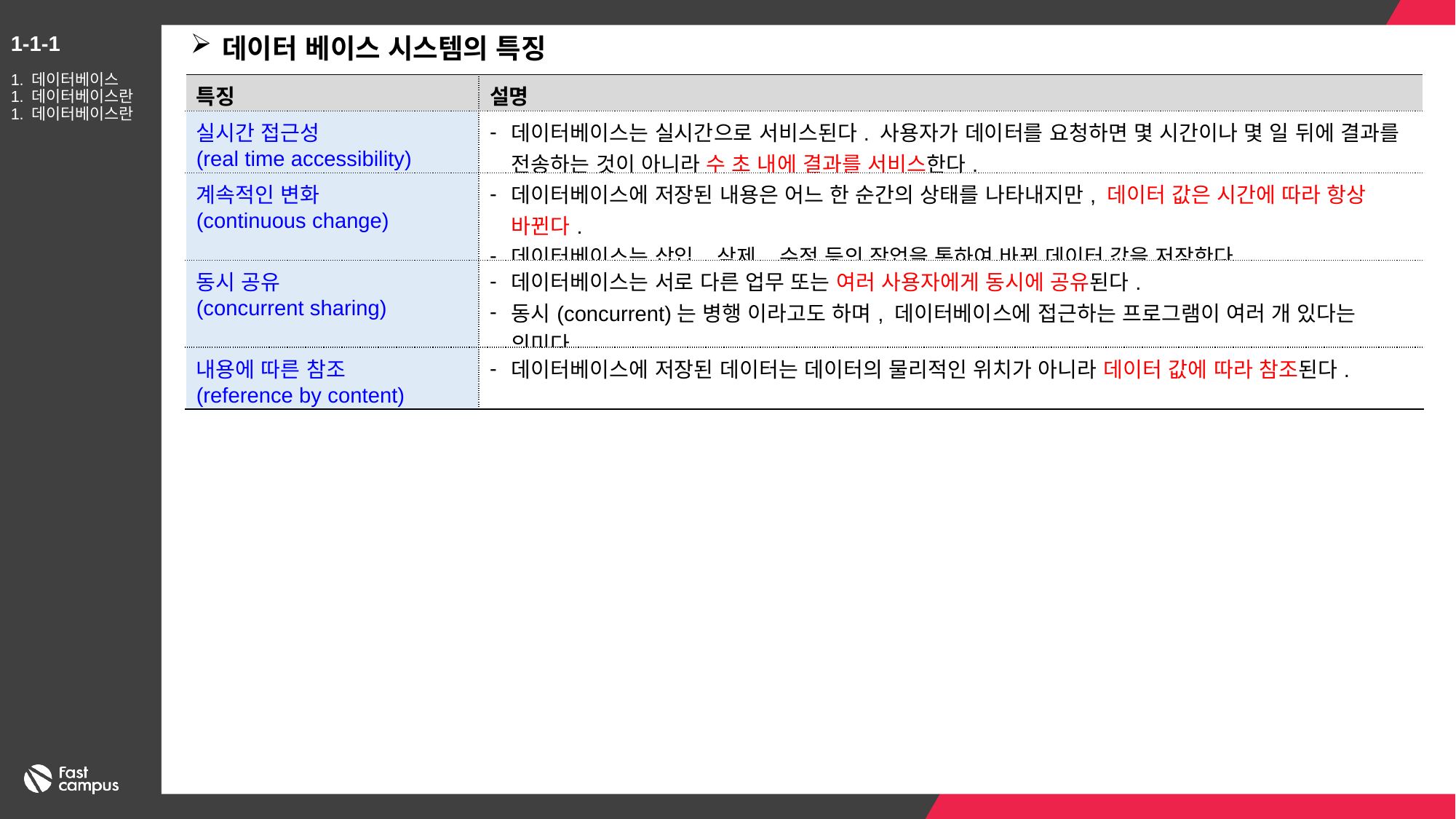

데이터 베이스 시스템의 특징
1-1-1
1. 데이터베이스
1. 데이터베이스란
1. 데이터베이스란
| 특징 | 설명 |
| --- | --- |
| 실시간 접근성 (real time accessibility) | 데이터베이스는 실시간으로 서비스된다. 사용자가 데이터를 요청하면 몇 시간이나 몇 일 뒤에 결과를 전송하는 것이 아니라 수 초 내에 결과를 서비스한다. |
| 계속적인 변화 (continuous change) | 데이터베이스에 저장된 내용은 어느 한 순간의 상태를 나타내지만, 데이터 값은 시간에 따라 항상 바뀐다. 데이터베이스는 삽입, 삭제, 수정 등의 작업을 통하여 바뀐 데이터 값을 저장한다. |
| 동시 공유 (concurrent sharing) | 데이터베이스는 서로 다른 업무 또는 여러 사용자에게 동시에 공유된다. 동시(concurrent)는 병행 이라고도 하며, 데이터베이스에 접근하는 프로그램이 여러 개 있다는 의미다. |
| 내용에 따른 참조 (reference by content) | 데이터베이스에 저장된 데이터는 데이터의 물리적인 위치가 아니라 데이터 값에 따라 참조된다. |